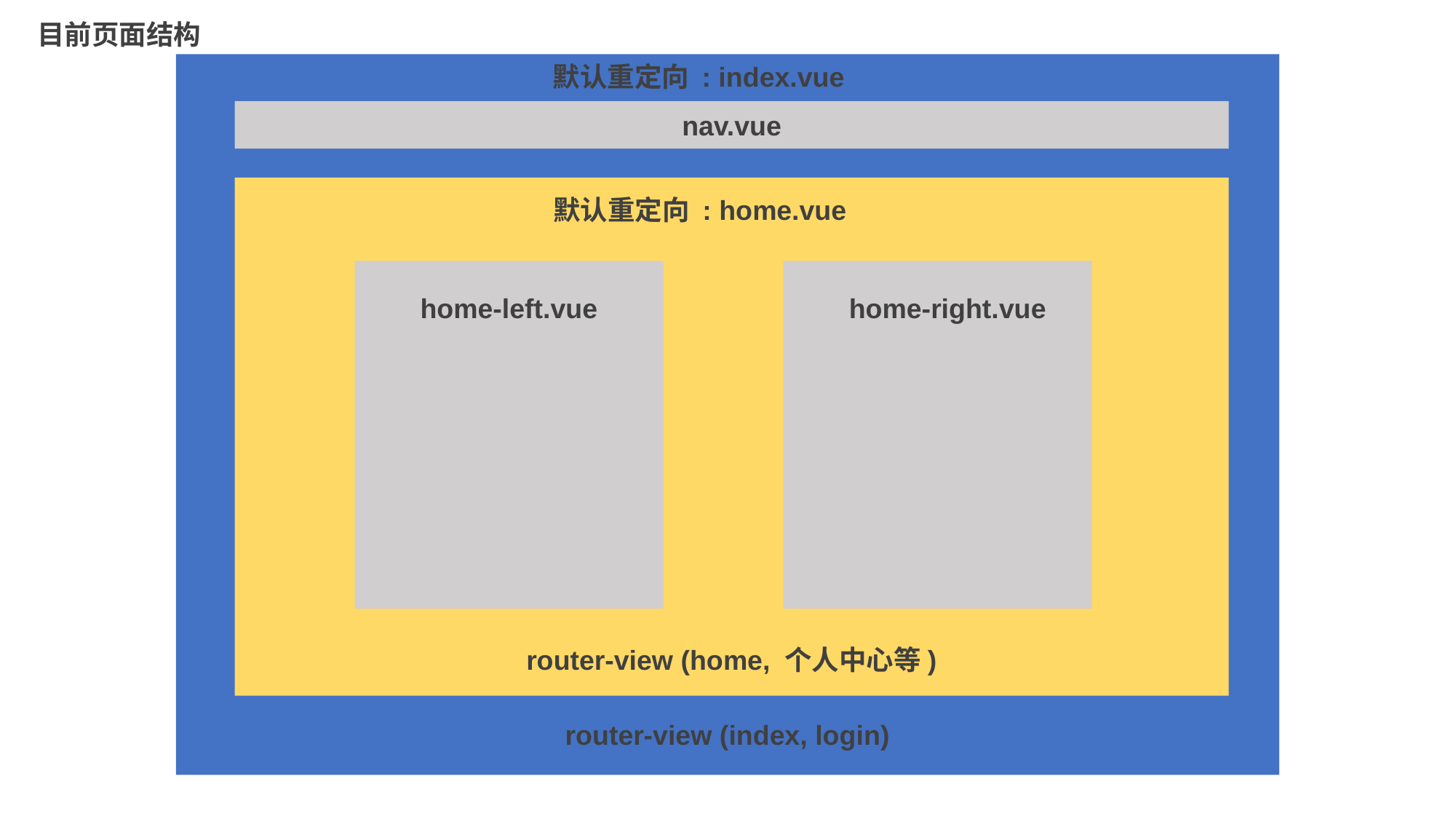

目前页面结构

默认重定向 : index.vue
nav.vue

默认重定向 : home.vue

home-left.vue
home-right.vue
router-view (home, 个人中心等)
router-view (index, login)